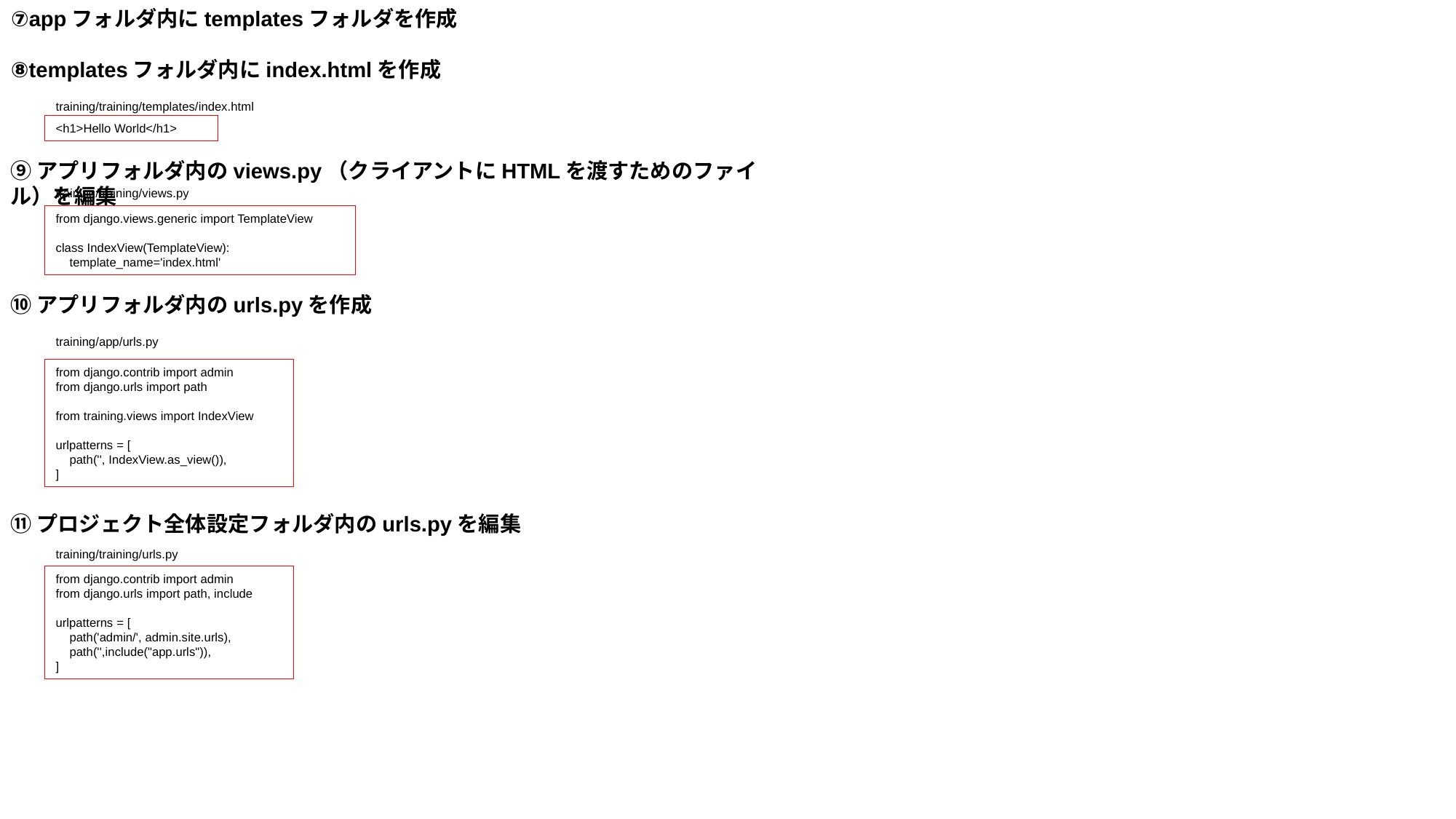

⑦appフォルダ内にtemplatesフォルダを作成
⑧templatesフォルダ内にindex.htmlを作成
training/training/templates/index.html
<h1>Hello World</h1>
⑨アプリフォルダ内のviews.py（クライアントにHTMLを渡すためのファイル）を編集
training/training/views.py
from django.views.generic import TemplateView
class IndexView(TemplateView):
    template_name='index.html'
⑩アプリフォルダ内のurls.pyを作成
training/app/urls.py
from django.contrib import admin
from django.urls import path

from training.views import IndexView

urlpatterns = [
    path('', IndexView.as_view()),
]
⑪プロジェクト全体設定フォルダ内のurls.pyを編集
training/training/urls.py
from django.contrib import admin
from django.urls import path, include

urlpatterns = [
    path('admin/', admin.site.urls),
    path('',include("app.urls")),
]